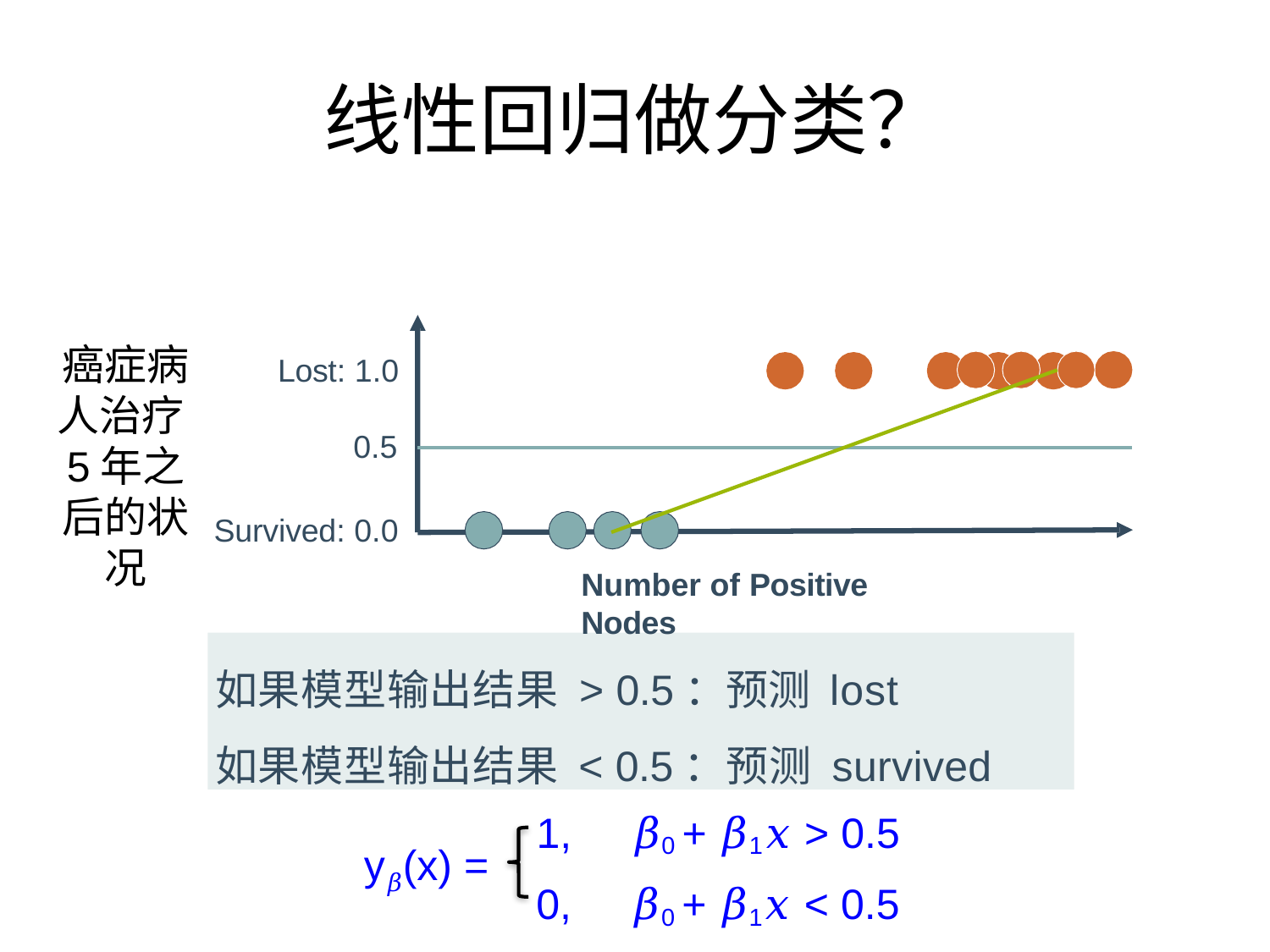

# 线性回归做分类？

癌症病人治疗5年之后的状况
Lost: 1.0

0.5

Survived: 0.0
Number of Positive Nodes

如果模型输出结果 > 0.5：预测 lost
如果模型输出结果 < 0.5：预测 survived
1,     𝛽0 + 𝛽1𝑥 > 0.5

y𝛽(x) =
0,     𝛽0 + 𝛽1𝑥 < 0.5